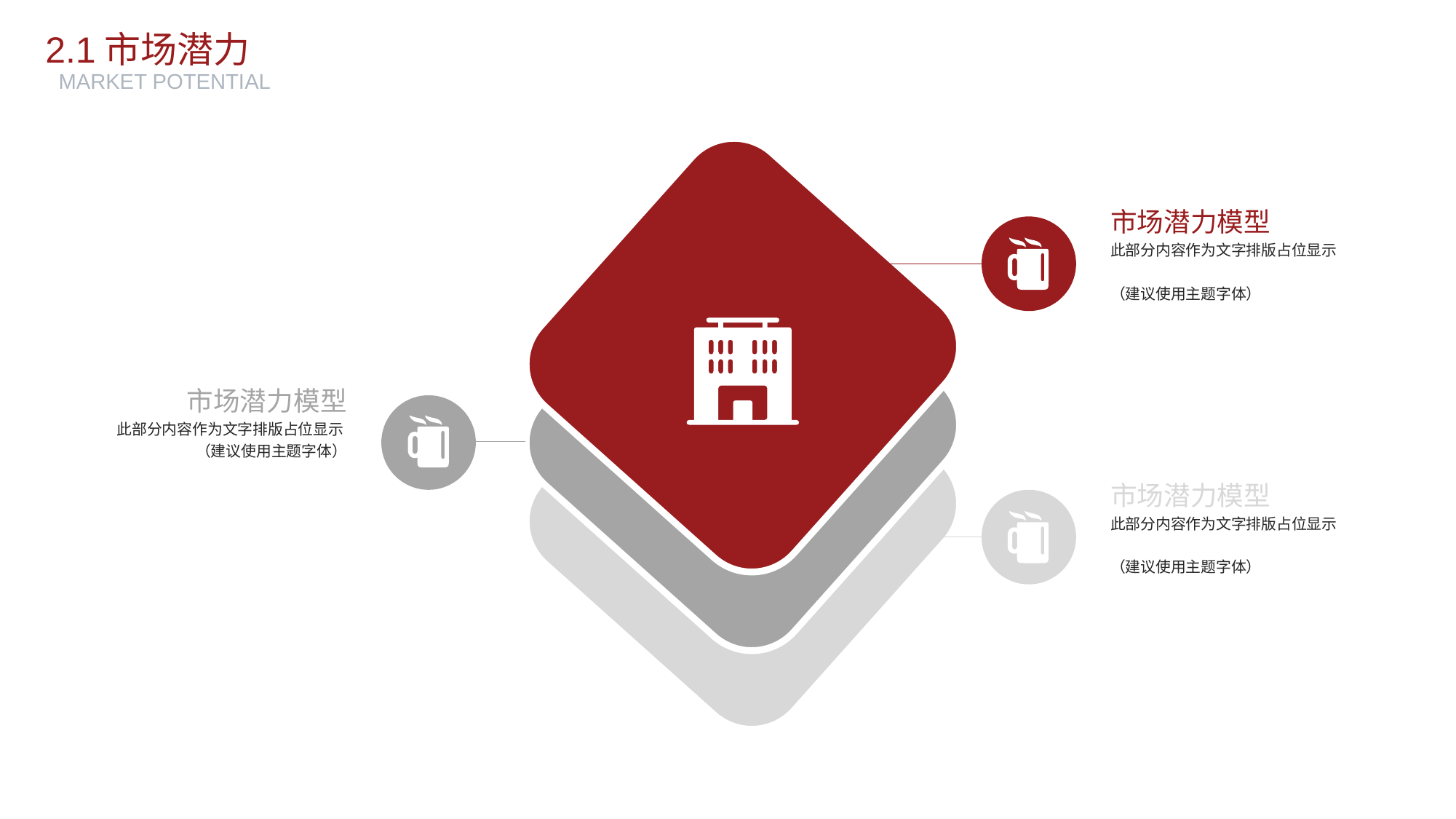

2.1市场潜力

MARKET POTENTIAL

市场潜力模型
此部分内容作为文字排版占位显示
（建议使用主题字体）

市场潜力模型
此部分内容作为文字排版占位显示
（建议使用主题字体）

市场潜力模型
此部分内容作为文字排版占位显示
（建议使用主题字体）